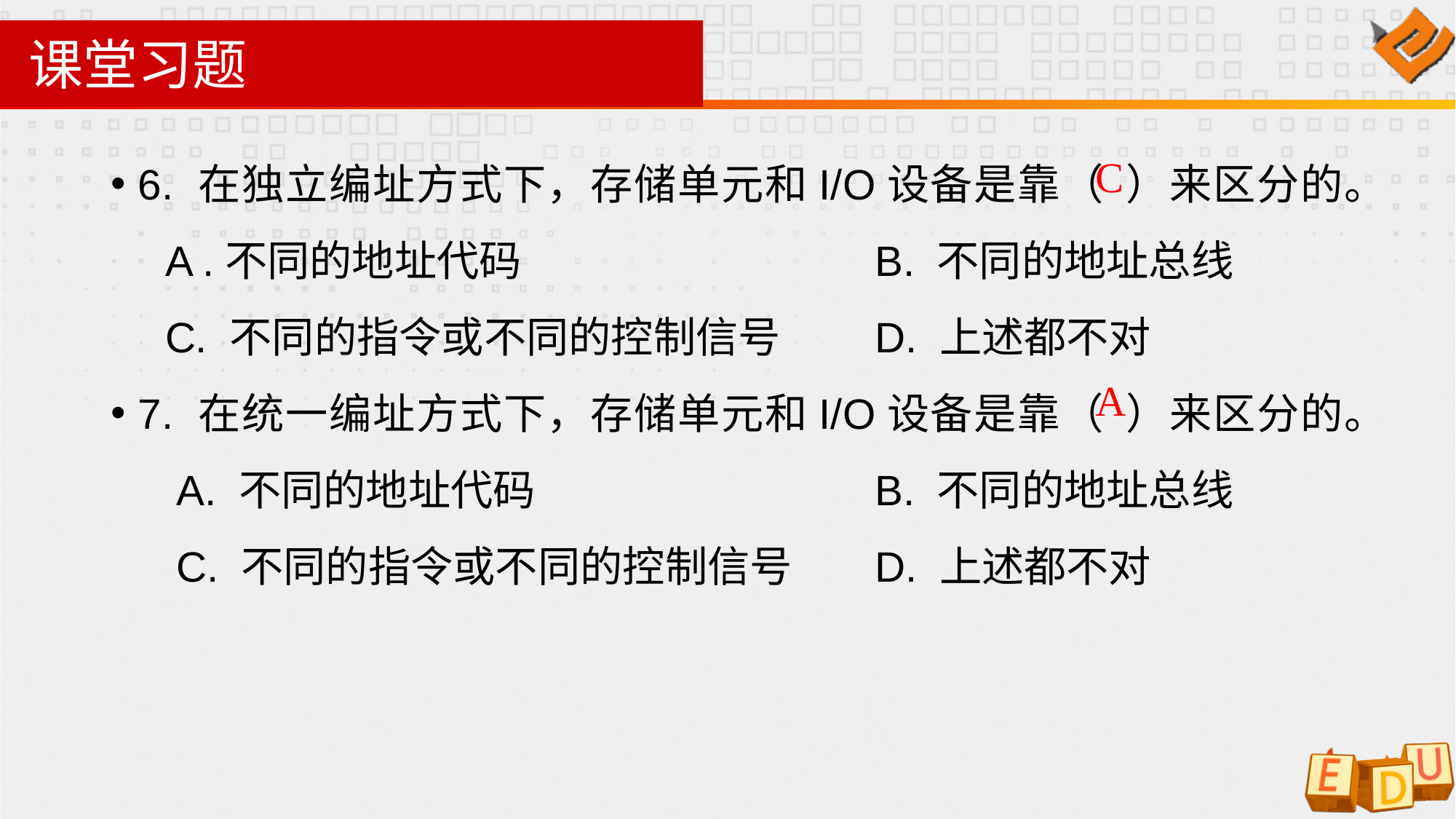

# 课堂习题
6. 在独立编址方式下，存储单元和I/O设备是靠（  ）来区分的。
 A .不同的地址代码 		     		B. 不同的地址总线
 C. 不同的指令或不同的控制信号	D. 上述都不对
7. 在统一编址方式下，存储单元和I/O设备是靠（  ）来区分的。
 A. 不同的地址代码             		B. 不同的地址总线
 C. 不同的指令或不同的控制信号 	D. 上述都不对

C
A